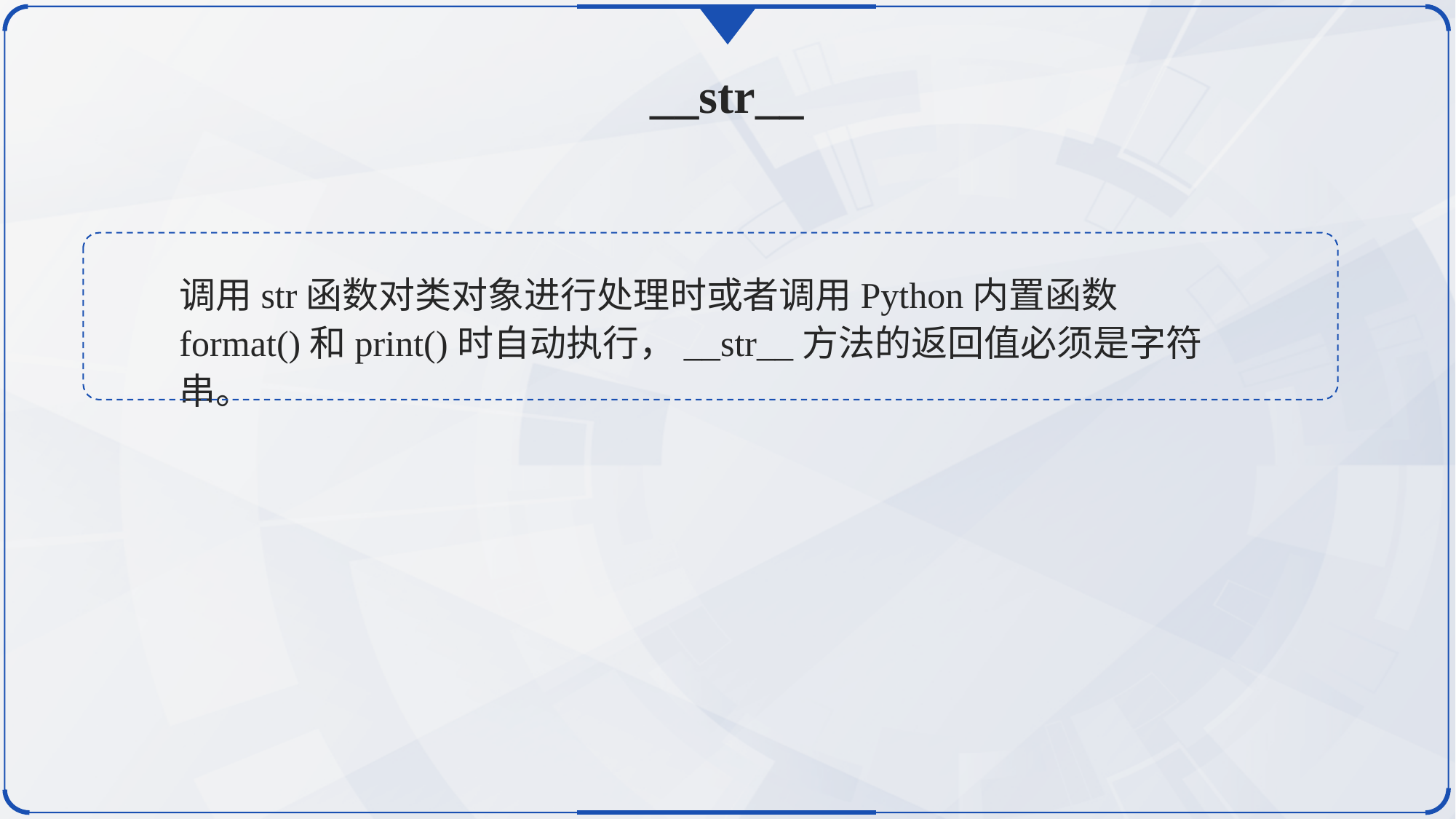

__str__

调用str函数对类对象进行处理时或者调用Python内置函数format()和print()时自动执行，__str__方法的返回值必须是字符串。